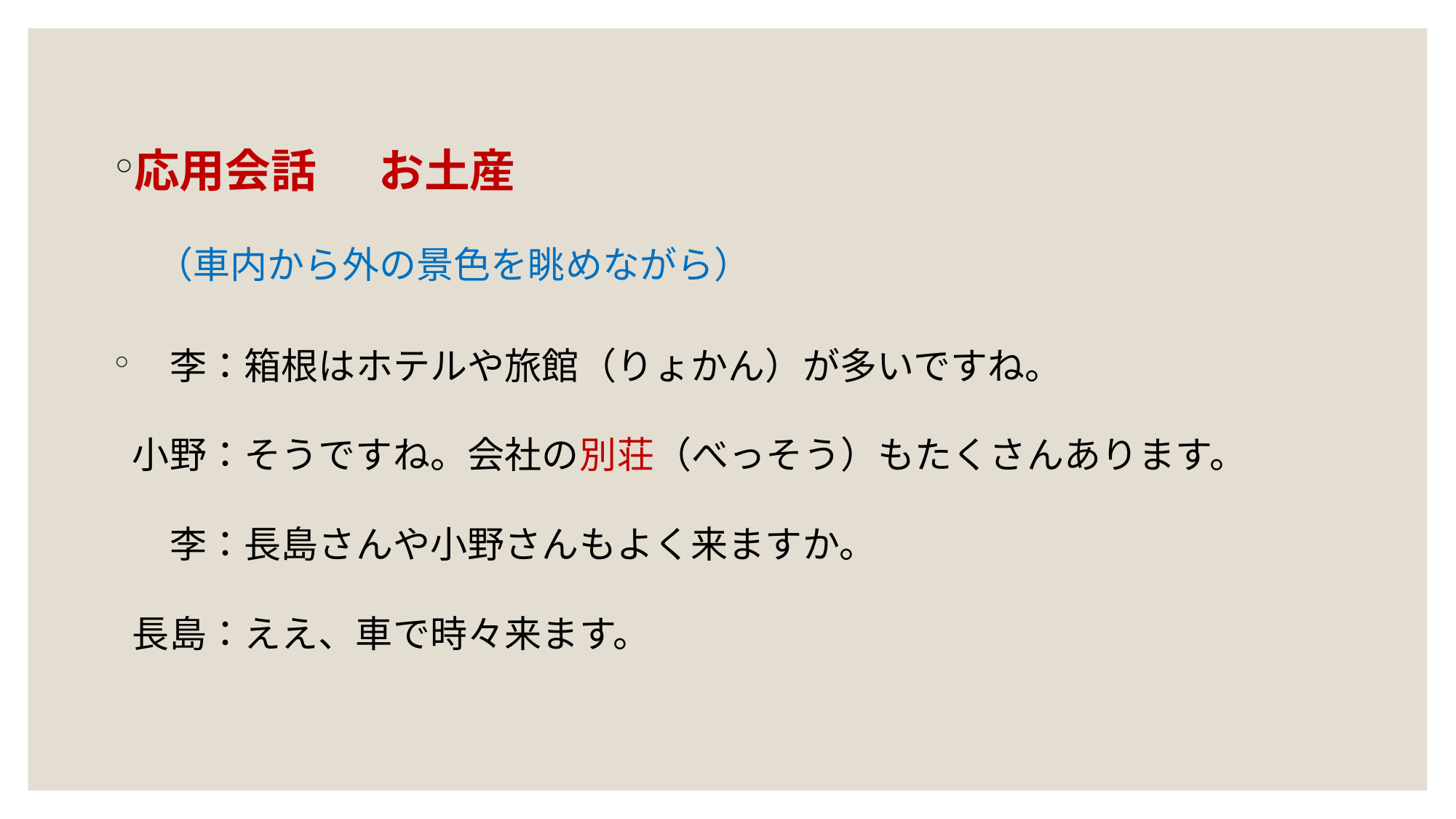

応用会話      お土産
　（車内から外の景色を眺めながら）
　李：箱根はホテルや旅館（りょかん）が多いですね。
小野：そうですね。会社の別荘（べっそう）もたくさんあります。
　李：長島さんや小野さんもよく来ますか。
長島：ええ、車で時々来ます。